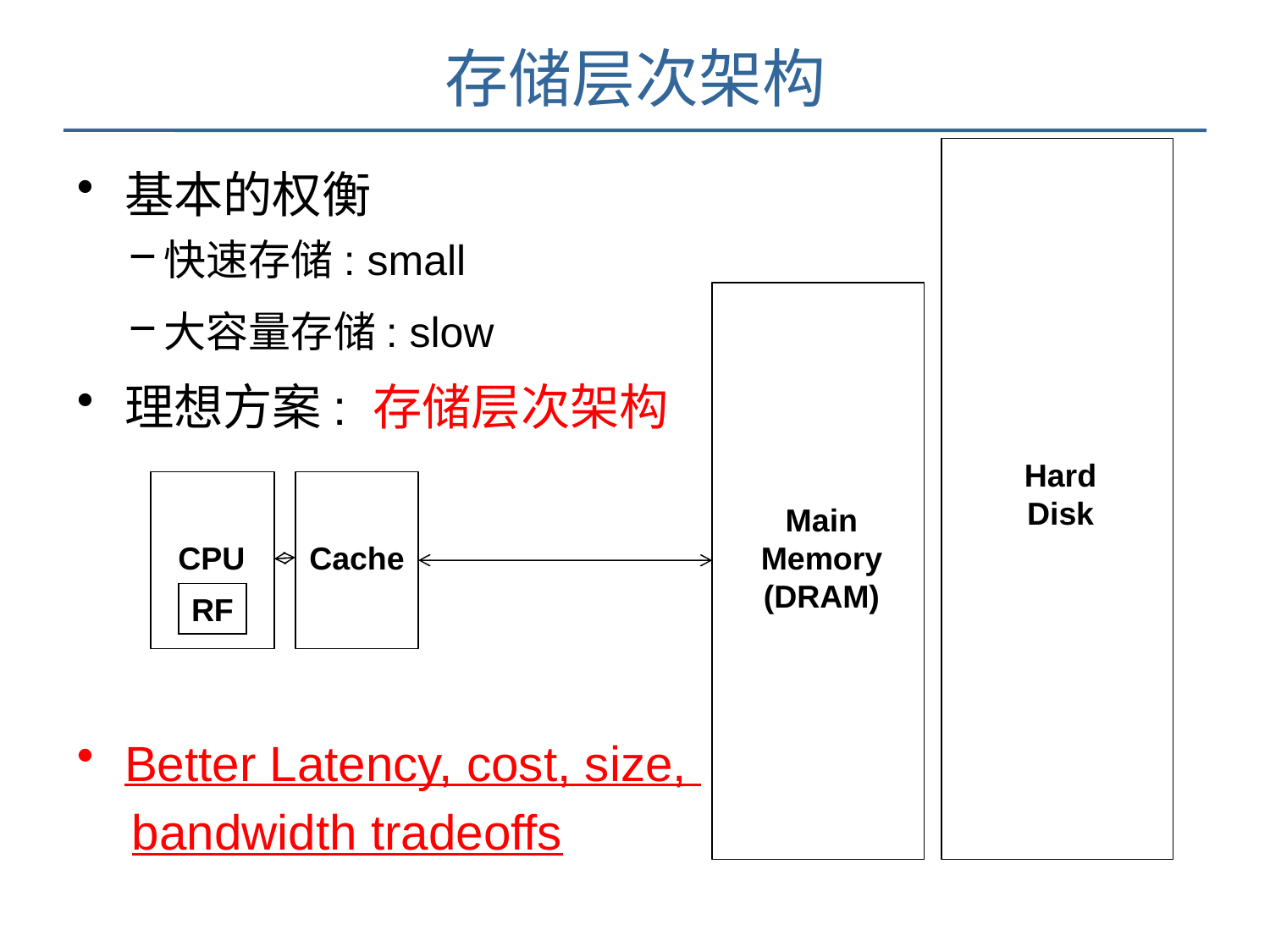

# 存储层次架构

基本的权衡
快速存储: small
大容量存储: slow
理想方案: 存储层次架构

Better Latency, cost, size,
    bandwidth tradeoffs

Hard Disk

Main
Memory
(DRAM)

CPU
Cache
RF